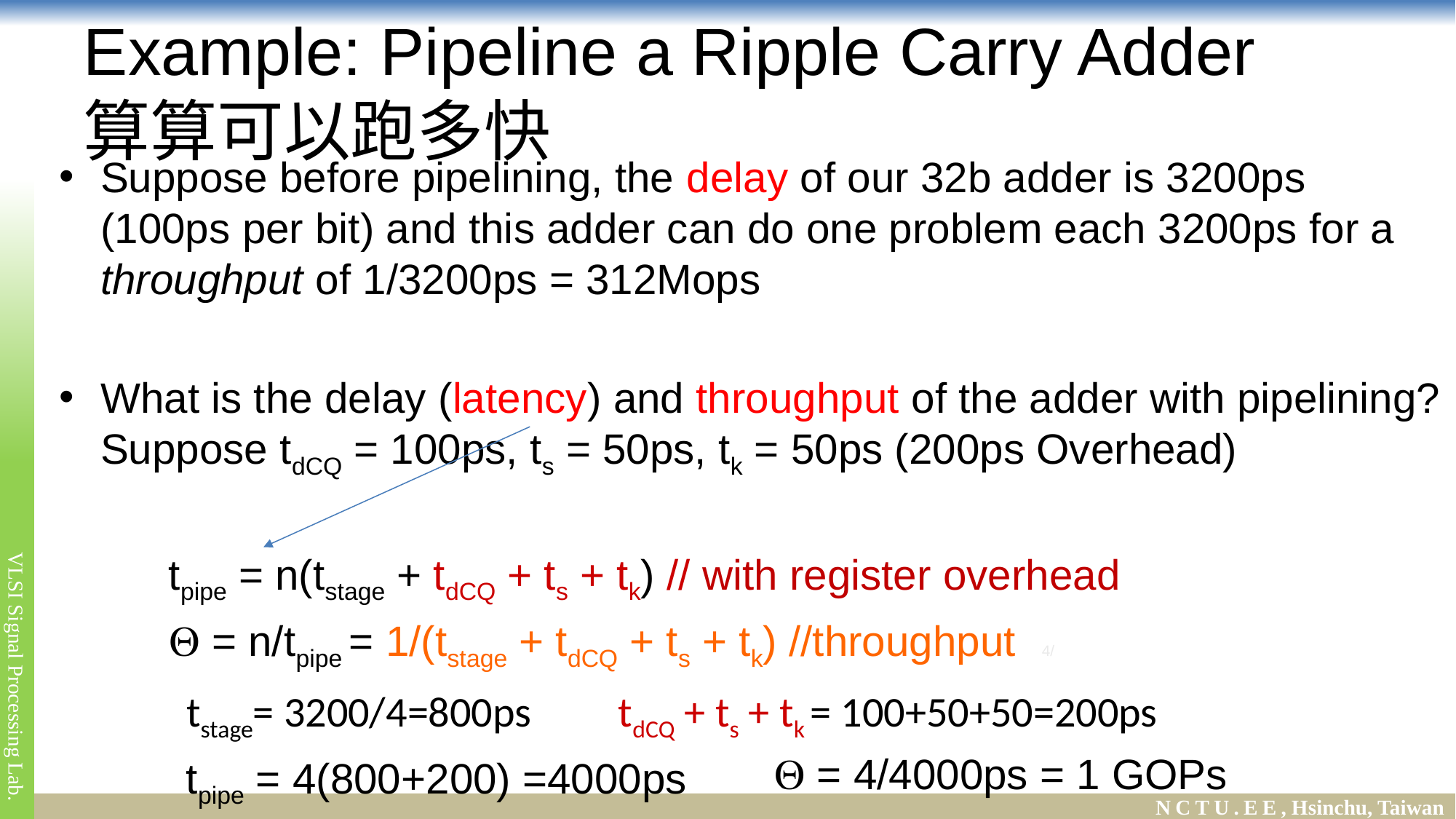

# Example: Pipeline a Ripple Carry Adder 算算可以跑多快
Suppose before pipelining, the delay of our 32b adder is 3200ps (100ps per bit) and this adder can do one problem each 3200ps for a throughput of 1/3200ps = 312Mops

What is the delay (latency) and throughput of the adder with pipelining?
Suppose tdCQ = 100ps, ts = 50ps, tk = 50ps (200ps Overhead)

	tpipe = n(tstage + tdCQ + ts + tk) // with register overhead
	Θ = n/tpipe = 1/(tstage + tdCQ + ts + tk) //throughput	4/

tstage= 3200/4=800ps
tdCQ + ts + tk = 100+50+50=200ps
Θ = 4/4000ps = 1 GOPs
tpipe = 4(800+200) =4000ps